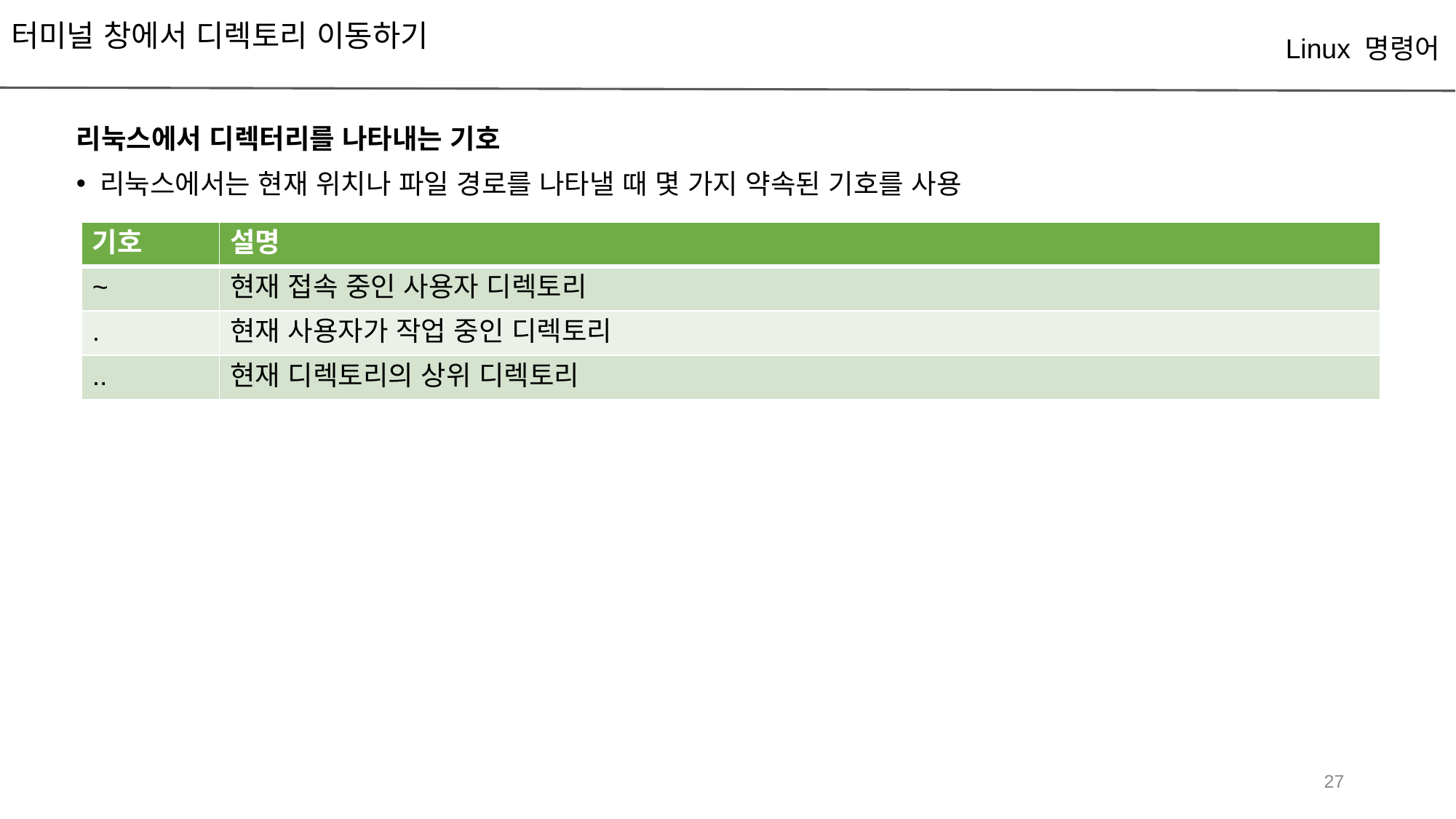

# 터미널 창에서 디렉토리 이동하기
Linux 명령어
리눅스에서 디렉터리를 나타내는 기호
 리눅스에서는 현재 위치나 파일 경로를 나타낼 때 몇 가지 약속된 기호를 사용
| 기호 | 설명 |
| --- | --- |
| ~ | 현재 접속 중인 사용자 디렉토리 |
| . | 현재 사용자가 작업 중인 디렉토리 |
| .. | 현재 디렉토리의 상위 디렉토리 |
27